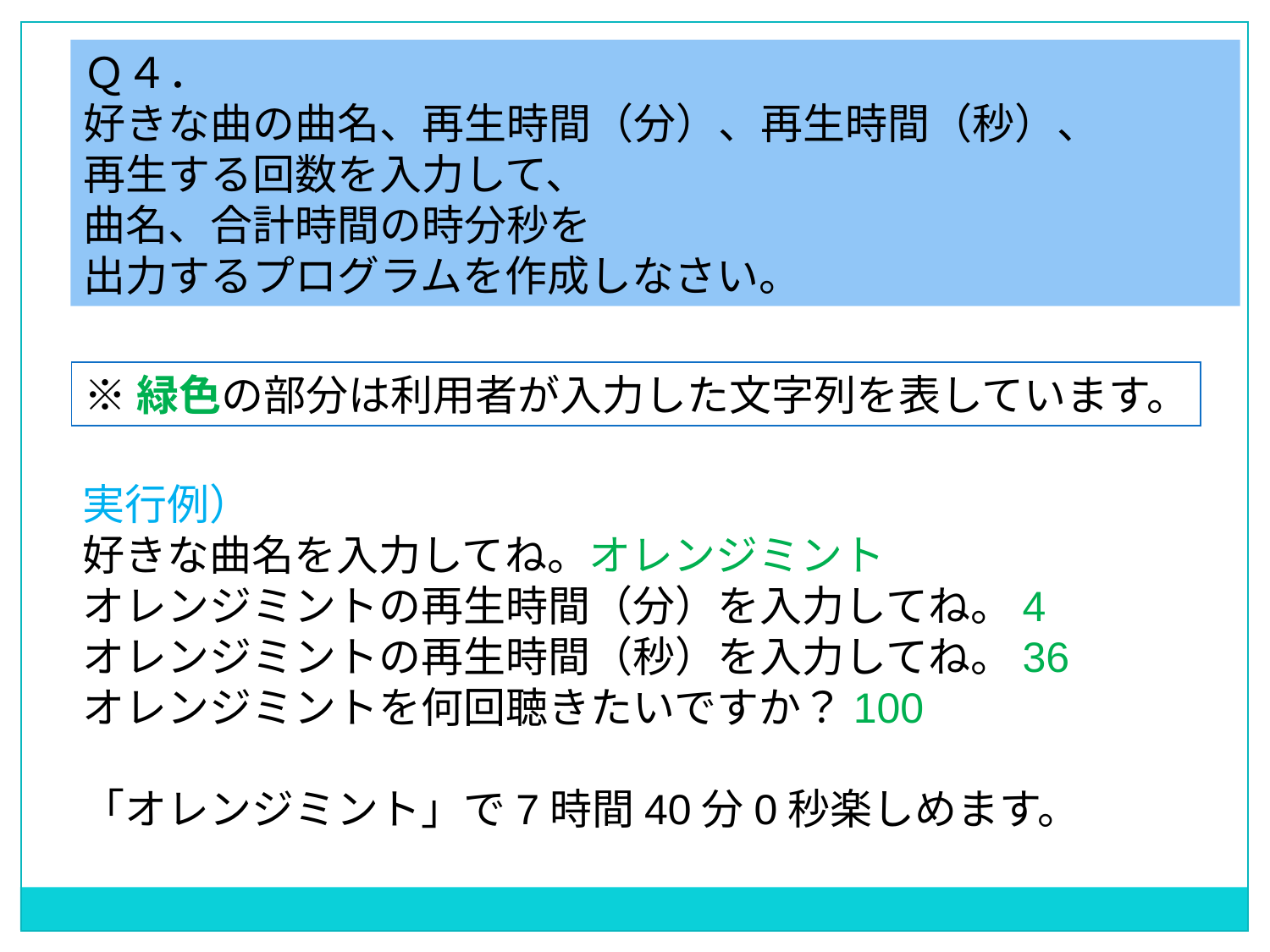

Ｑ４．
好きな曲の曲名、再生時間（分）、再生時間（秒）、
再生する回数を入力して、
曲名、合計時間の時分秒を
出力するプログラムを作成しなさい。
※緑色の部分は利用者が入力した文字列を表しています。
実行例）
好きな曲名を入力してね。オレンジミント
オレンジミントの再生時間（分）を入力してね。4
オレンジミントの再生時間（秒）を入力してね。36
オレンジミントを何回聴きたいですか？100
「オレンジミント」で7時間40分0秒楽しめます。